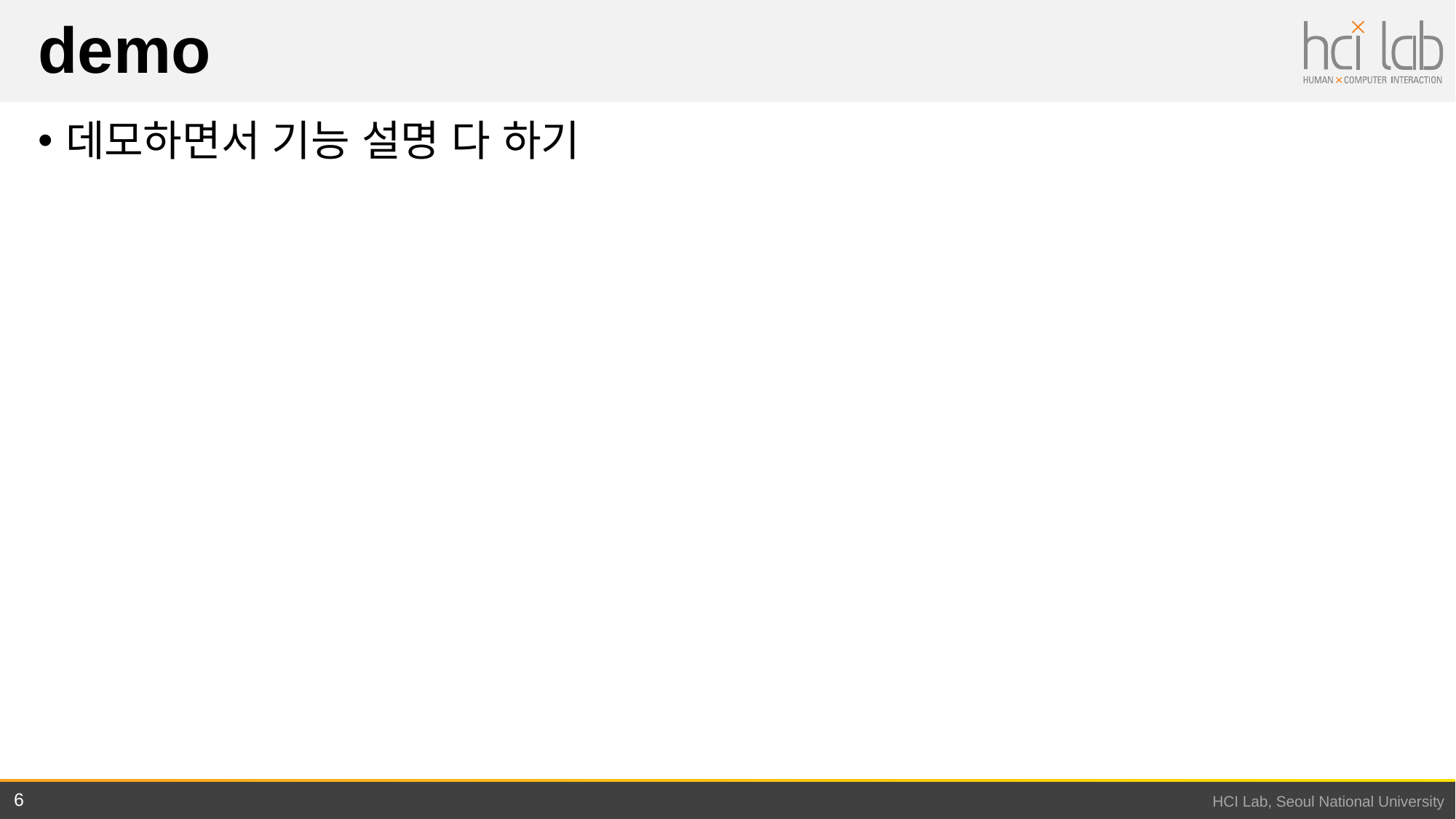

# demo
데모하면서 기능 설명 다 하기

6